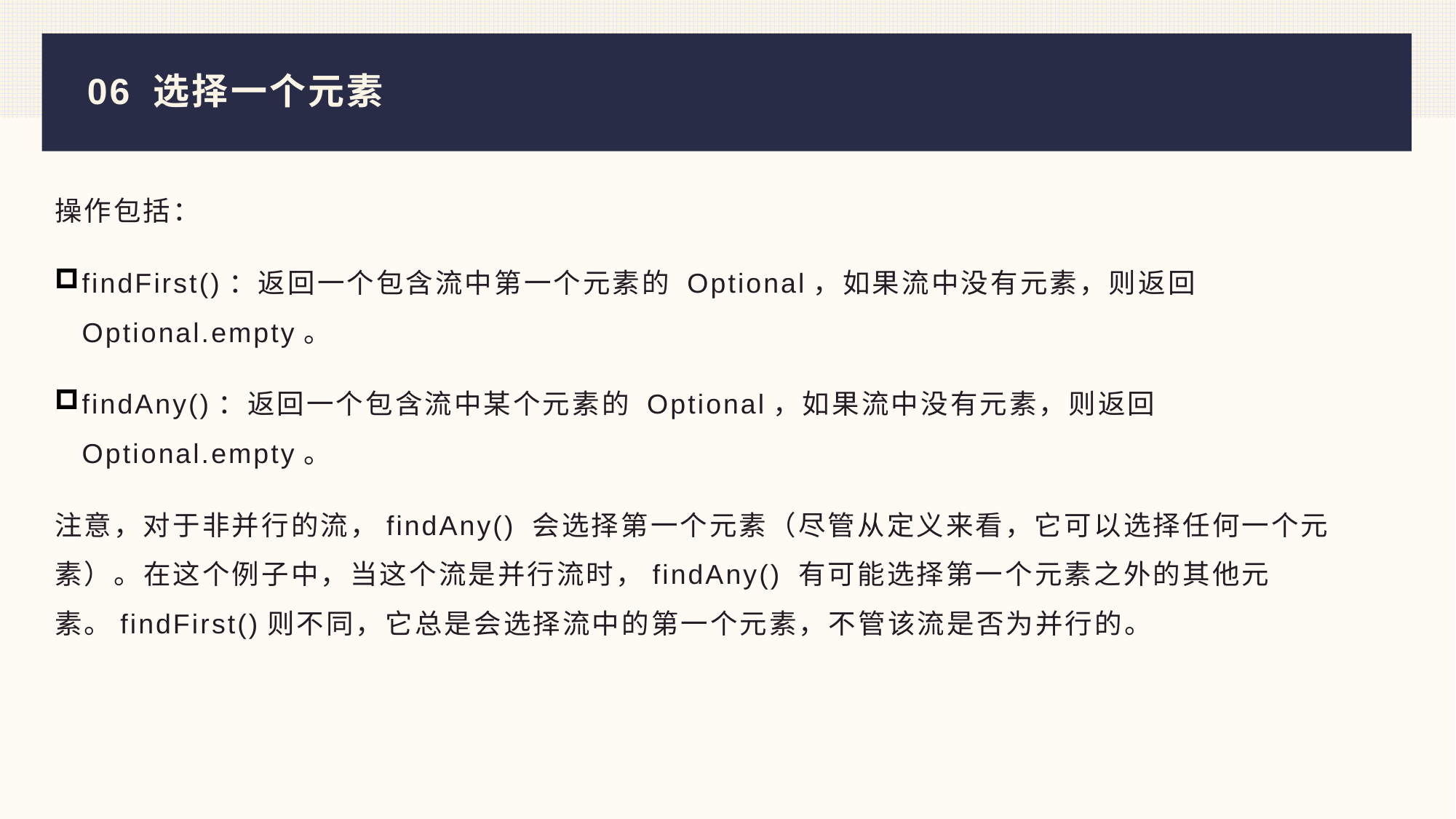

# 06 选择一个元素
操作包括：
findFirst()：返回一个包含流中第一个元素的 Optional，如果流中没有元素，则返回 Optional.empty。
findAny()：返回一个包含流中某个元素的 Optional，如果流中没有元素，则返回Optional.empty。
注意，对于非并行的流，findAny() 会选择第一个元素（尽管从定义来看，它可以选择任何一个元素）。在这个例子中，当这个流是并行流时，findAny() 有可能选择第一个元素之外的其他元素。findFirst()则不同，它总是会选择流中的第一个元素，不管该流是否为并行的。